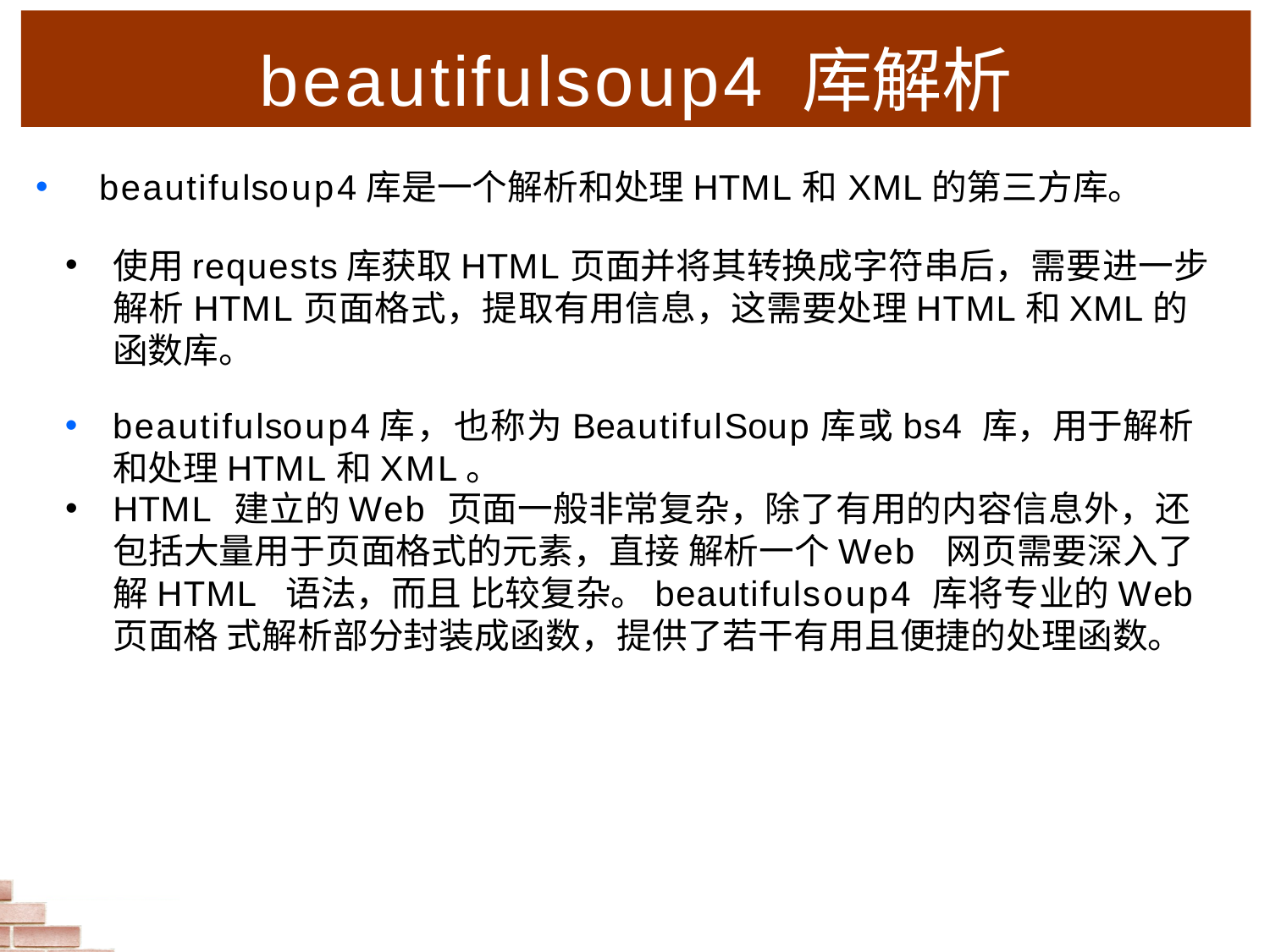

beautifulsoup4 库解析
beautifulsoup4库是一个解析和处理HTML和XML的第三方库。

使用requests库获取HTML页面并将其转换成字符串后，需要进一步解析HTML页面格式，提取有用信息，这需要处理HTML和XML的函数库。

beautifulsoup4库，也称为BeautifulSoup库或bs4 库，用于解析和处理HTML和XML。
HTML 建立的Web 页面一般非常复杂，除了有用的内容信息外，还包括大量用于页面格式的元素，直接 解析一个Web  网页需要深入了解HTML  语法，而且 比较复杂。beautifulsoup4 库将专业的Web 页面格 式解析部分封装成函数，提供了若干有用且便捷的处理函数。